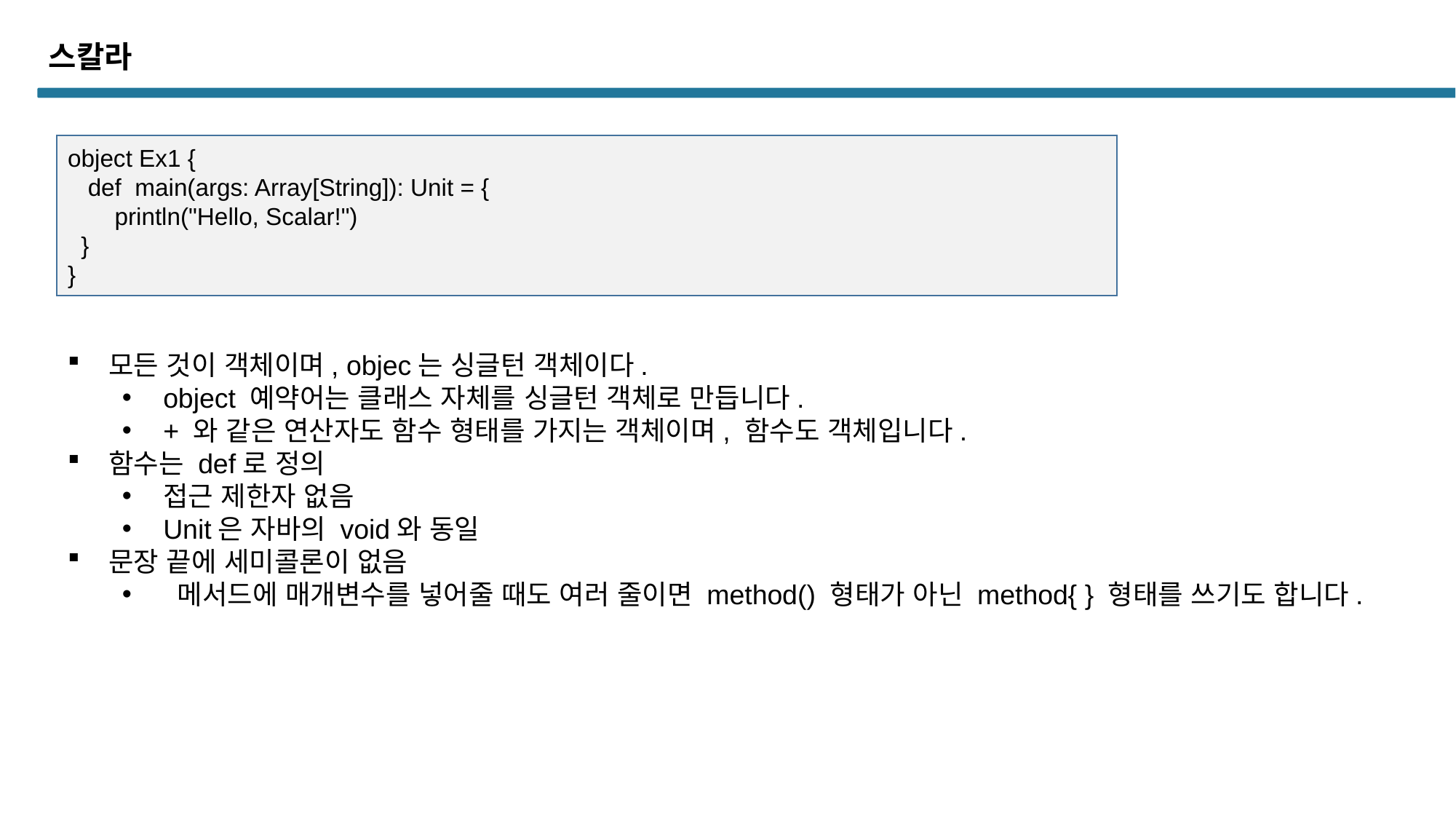

스칼라
object Ex1 {
   def  main(args: Array[String]): Unit = {
       println("Hello, Scalar!")
  }
}
모든 것이 객체이며, objec는 싱글턴 객체이다.
object 예약어는 클래스 자체를 싱글턴 객체로 만듭니다.
+ 와 같은 연산자도 함수 형태를 가지는 객체이며, 함수도 객체입니다.
함수는 def로 정의
접근 제한자 없음
Unit은 자바의 void와 동일
문장 끝에 세미콜론이 없음
 메서드에 매개변수를 넣어줄 때도 여러 줄이면 method() 형태가 아닌 method{ } 형태를 쓰기도 합니다.